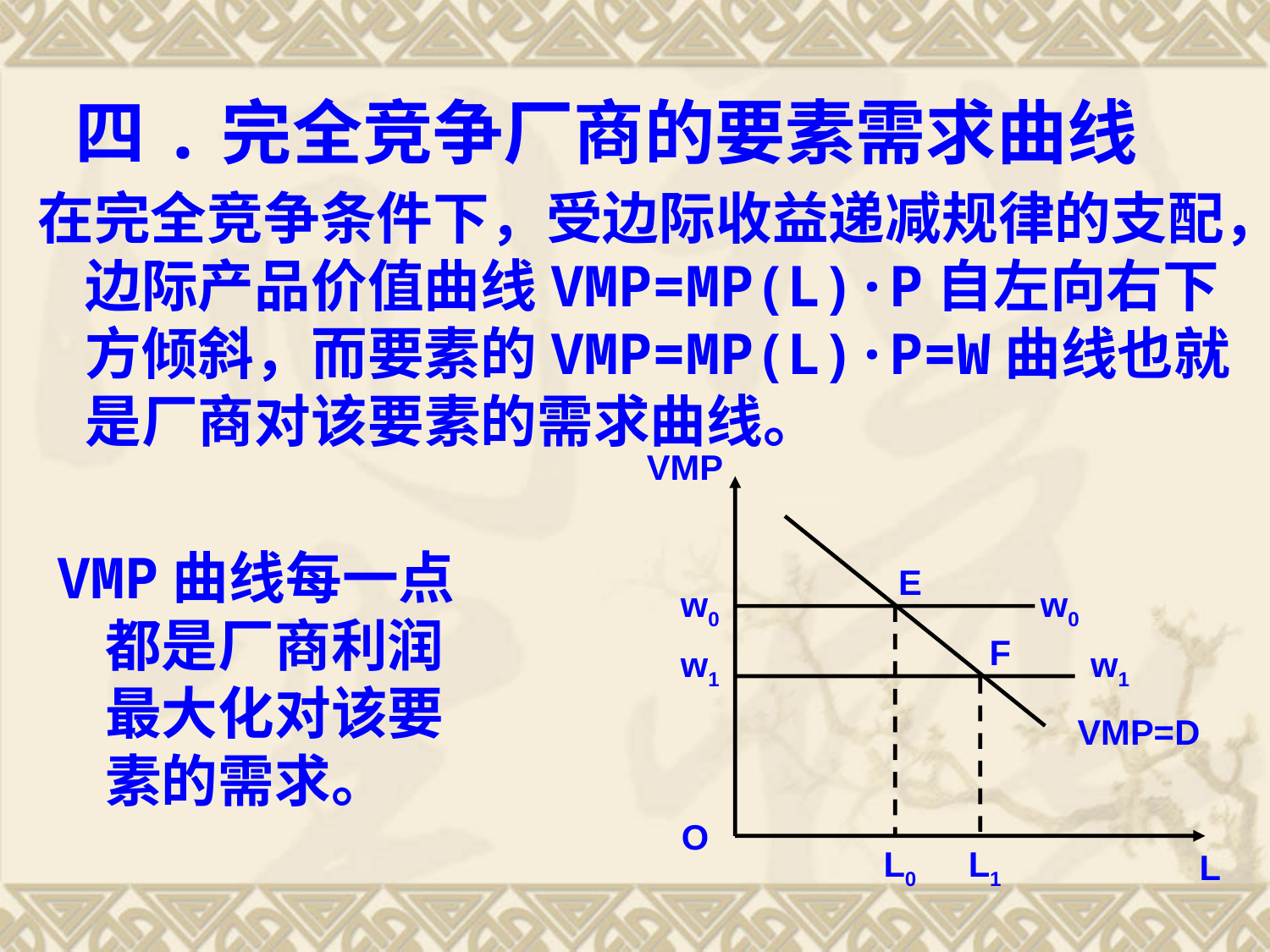

四.完全竞争厂商的要素需求曲线
在完全竞争条件下，受边际收益递减规律的支配，边际产品价值曲线VMP=MP(L)·P自左向右下方倾斜，而要素的VMP=MP(L)·P=W曲线也就是厂商对该要素的需求曲线。
VMP

VMP曲线每一点都是厂商利润最大化对该要素的需求。
E
w0
w0

F
w1
w1

VMP=D
O

L
L0
L1